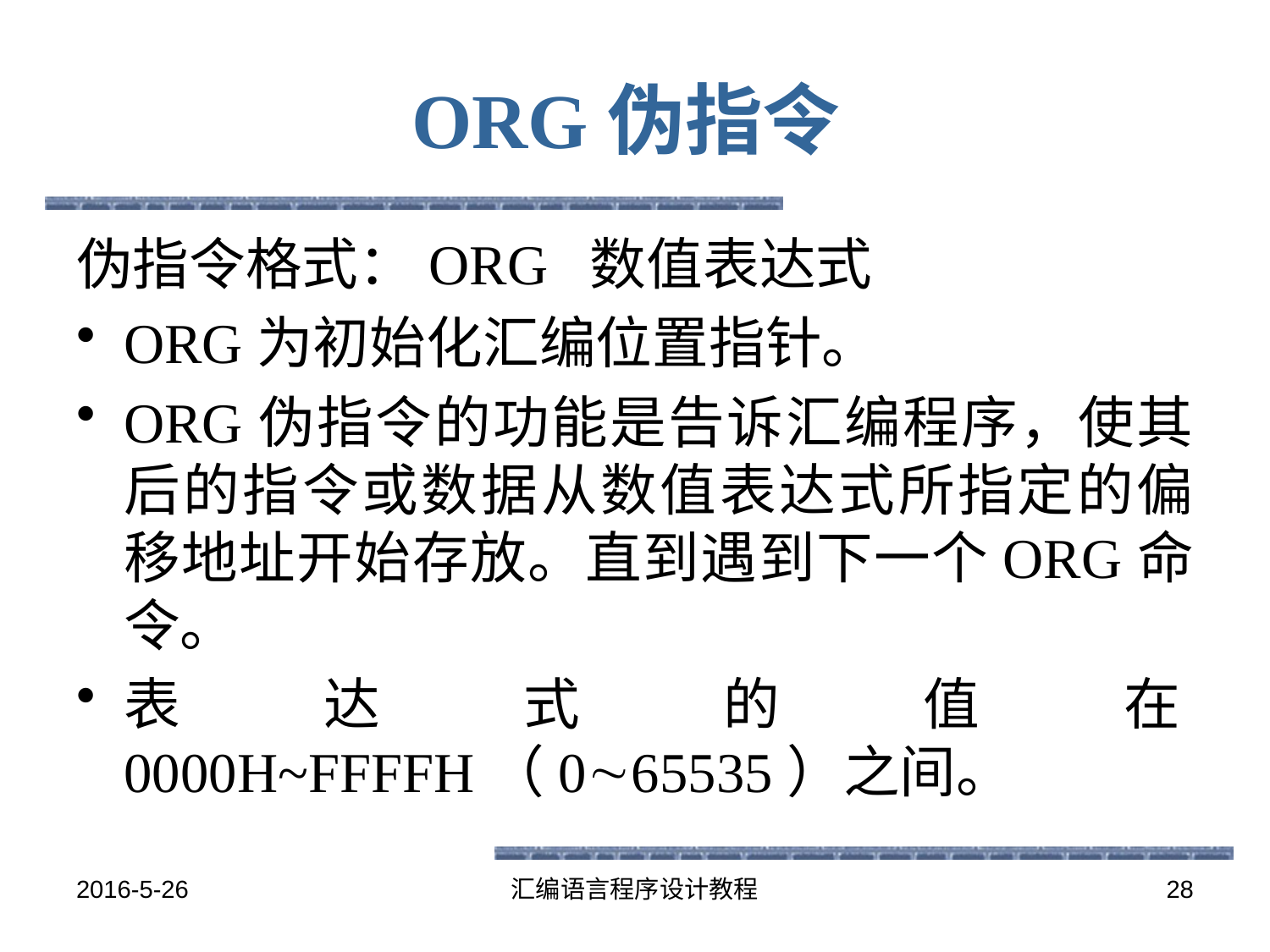

# ORG伪指令
伪指令格式：ORG  数值表达式
ORG为初始化汇编位置指针。
ORG伪指令的功能是告诉汇编程序，使其后的指令或数据从数值表达式所指定的偏移地址开始存放。直到遇到下一个ORG命令。
表达式的值在0000H~FFFFH（0∼65535）之间。
2016-5-26
汇编语言程序设计教程
28